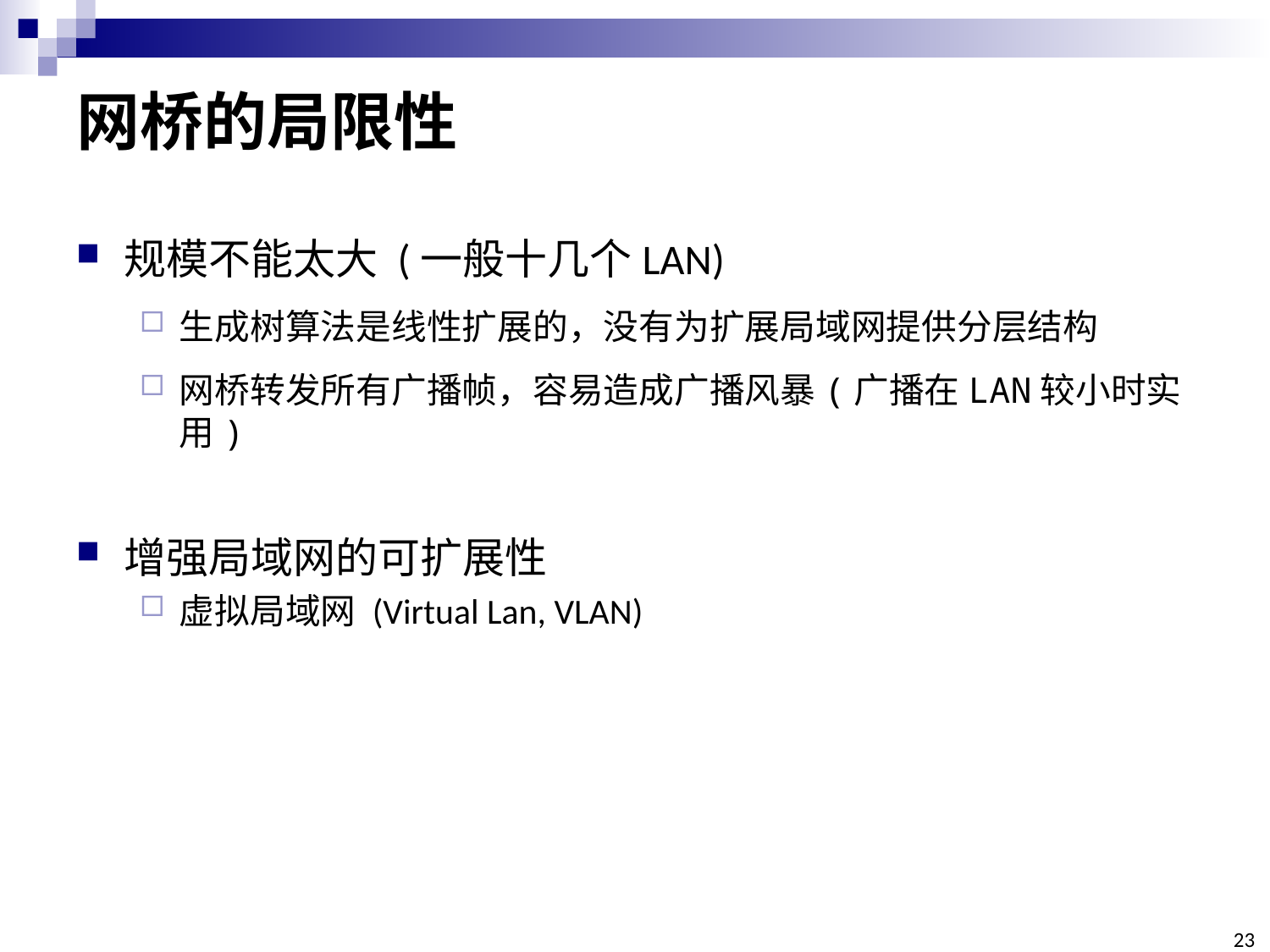

# 网桥的局限性
规模不能太大 (一般十几个LAN)
生成树算法是线性扩展的，没有为扩展局域网提供分层结构
网桥转发所有广播帧，容易造成广播风暴(广播在LAN较小时实用)
增强局域网的可扩展性
虚拟局域网 (Virtual Lan, VLAN)
23